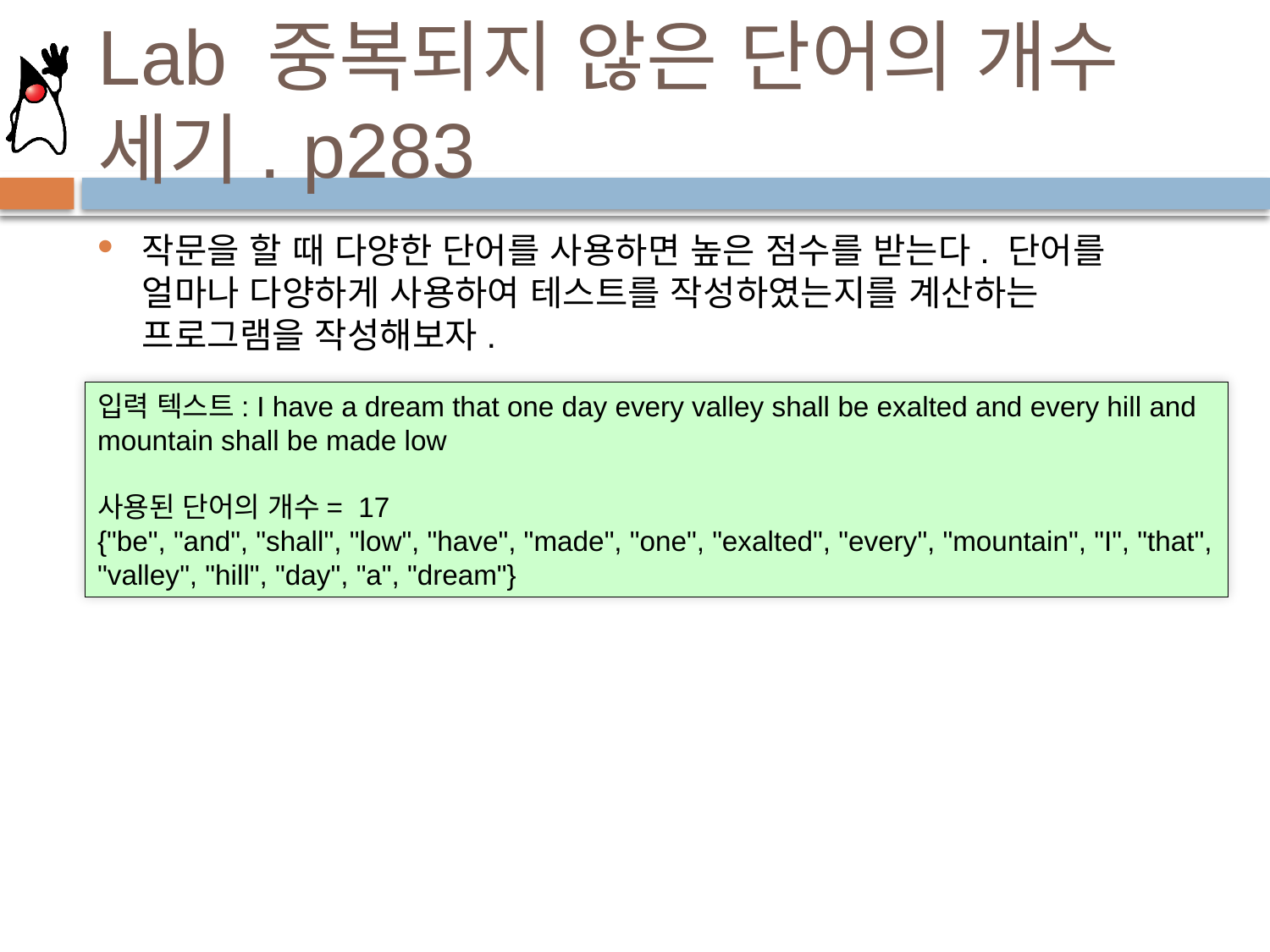

# Lab 중복되지 않은 단어의 개수 세기. p283
작문을 할 때 다양한 단어를 사용하면 높은 점수를 받는다. 단어를 얼마나 다양하게 사용하여 테스트를 작성하였는지를 계산하는 프로그램을 작성해보자.
입력 텍스트: I have a dream that one day every valley shall be exalted and every hill and mountain shall be made low

사용된 단어의 개수=  17
{"be", "and", "shall", "low", "have", "made", "one", "exalted", "every", "mountain", "I", "that", "valley", "hill", "day", "a", "dream"}